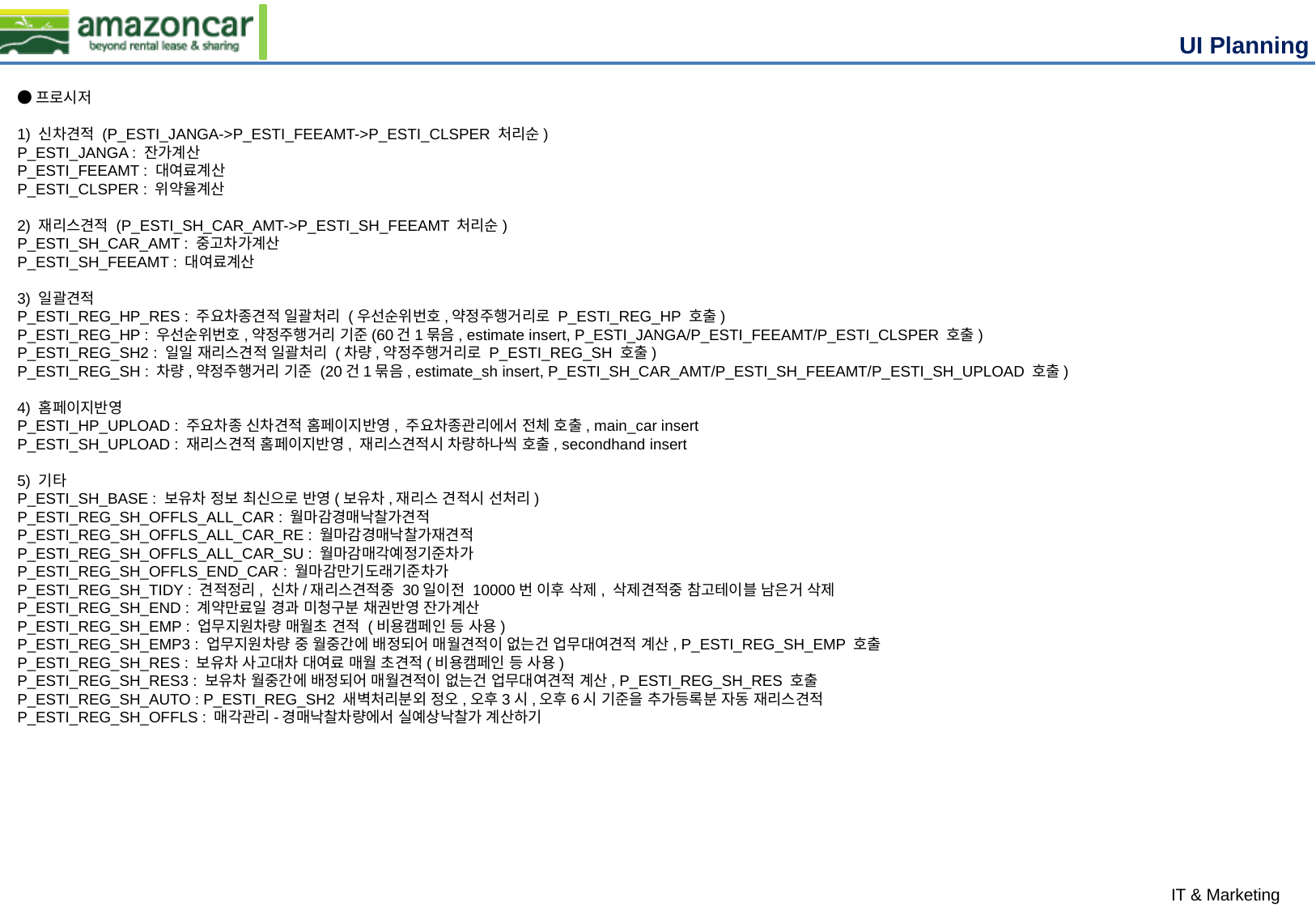

●프로시저

1) 신차견적 (P_ESTI_JANGA->P_ESTI_FEEAMT->P_ESTI_CLSPER 처리순)
P_ESTI_JANGA : 잔가계산
P_ESTI_FEEAMT : 대여료계산
P_ESTI_CLSPER : 위약율계산

2) 재리스견적 (P_ESTI_SH_CAR_AMT->P_ESTI_SH_FEEAMT 처리순)
P_ESTI_SH_CAR_AMT : 중고차가계산
P_ESTI_SH_FEEAMT : 대여료계산

3) 일괄견적
P_ESTI_REG_HP_RES : 주요차종견적 일괄처리 (우선순위번호,약정주행거리로 P_ESTI_REG_HP 호출)
P_ESTI_REG_HP : 우선순위번호,약정주행거리 기준(60건1묶음, estimate insert, P_ESTI_JANGA/P_ESTI_FEEAMT/P_ESTI_CLSPER 호출)
P_ESTI_REG_SH2 : 일일 재리스견적 일괄처리 (차량,약정주행거리로 P_ESTI_REG_SH 호출)
P_ESTI_REG_SH : 차량,약정주행거리 기준 (20건1묶음, estimate_sh insert, P_ESTI_SH_CAR_AMT/P_ESTI_SH_FEEAMT/P_ESTI_SH_UPLOAD 호출)

4) 홈페이지반영
P_ESTI_HP_UPLOAD : 주요차종 신차견적 홈페이지반영, 주요차종관리에서 전체 호출, main_car insert
P_ESTI_SH_UPLOAD : 재리스견적 홈페이지반영, 재리스견적시 차량하나씩 호출, secondhand insert

5) 기타
P_ESTI_SH_BASE : 보유차 정보 최신으로 반영(보유차,재리스 견적시 선처리)
P_ESTI_REG_SH_OFFLS_ALL_CAR : 월마감경매낙찰가견적
P_ESTI_REG_SH_OFFLS_ALL_CAR_RE : 월마감경매낙찰가재견적
P_ESTI_REG_SH_OFFLS_ALL_CAR_SU : 월마감매각예정기준차가
P_ESTI_REG_SH_OFFLS_END_CAR : 월마감만기도래기준차가
P_ESTI_REG_SH_TIDY : 견적정리, 신차/재리스견적중 30일이전 10000번 이후 삭제, 삭제견적중 참고테이블 남은거 삭제
P_ESTI_REG_SH_END : 계약만료일 경과 미청구분 채권반영 잔가계산
P_ESTI_REG_SH_EMP : 업무지원차량 매월초 견적 (비용캠페인 등 사용)
P_ESTI_REG_SH_EMP3 : 업무지원차량 중 월중간에 배정되어 매월견적이 없는건 업무대여견적 계산, P_ESTI_REG_SH_EMP 호출
P_ESTI_REG_SH_RES : 보유차 사고대차 대여료 매월 초견적(비용캠페인 등 사용)
P_ESTI_REG_SH_RES3 : 보유차 월중간에 배정되어 매월견적이 없는건 업무대여견적 계산, P_ESTI_REG_SH_RES 호출
P_ESTI_REG_SH_AUTO : P_ESTI_REG_SH2 새벽처리분외 정오,오후3시,오후6시 기준을 추가등록분 자동 재리스견적
P_ESTI_REG_SH_OFFLS : 매각관리-경매낙찰차량에서 실예상낙찰가 계산하기